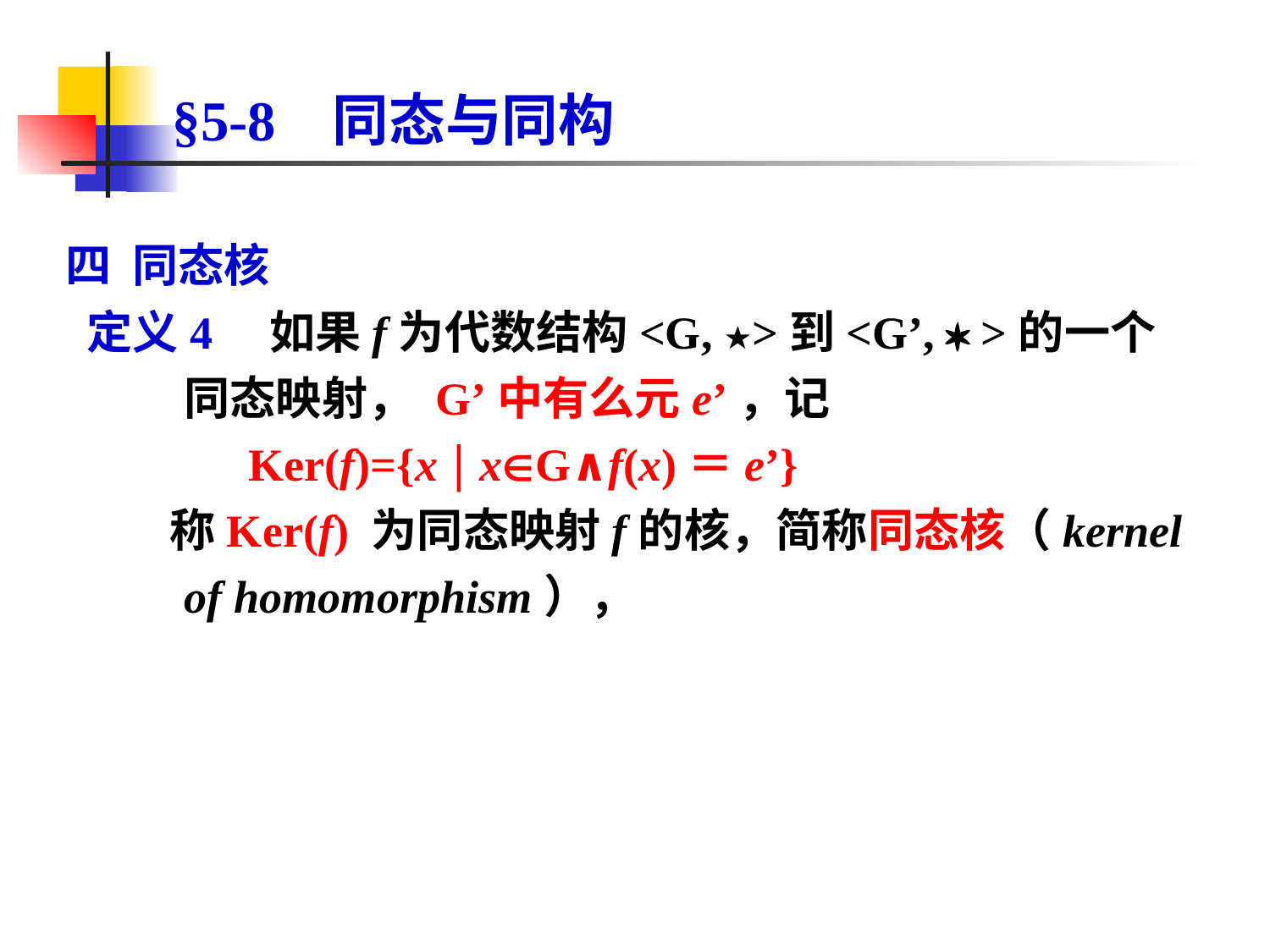

# §5-8   同态与同构
四  同态核
 定义4    如果f为代数结构<G, ★>到<G’, ∗ >的一个同态映射， G’中有么元e’，记
                Ker(f)={x | x∈G∧f(x)＝e’}
         称Ker(f) 为同态映射f的核，简称同态核（kernel of homomorphism），
21